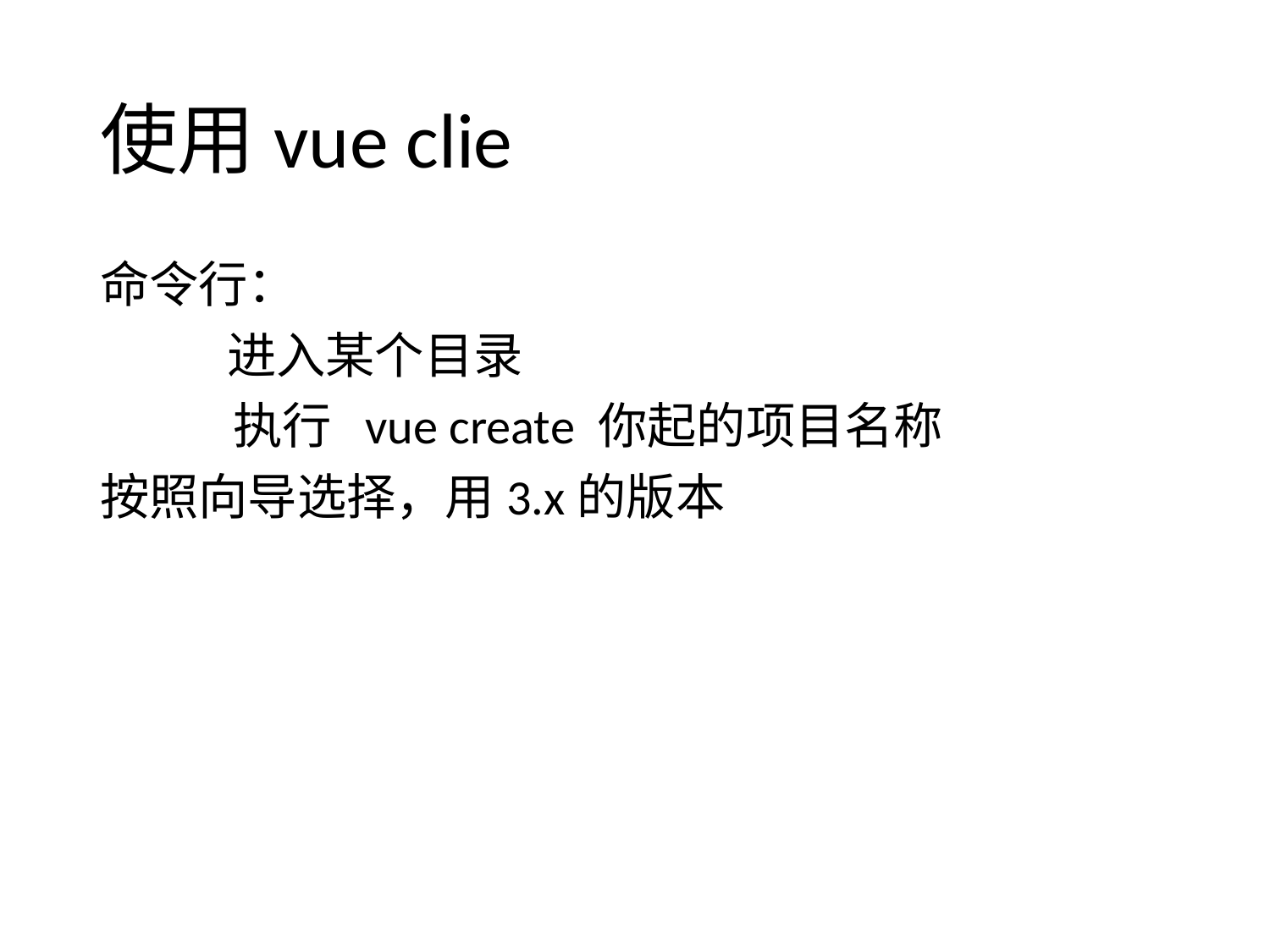

# 使用vue clie
命令行：
	进入某个目录
           执行  vue create 你起的项目名称
按照向导选择，用3.x的版本